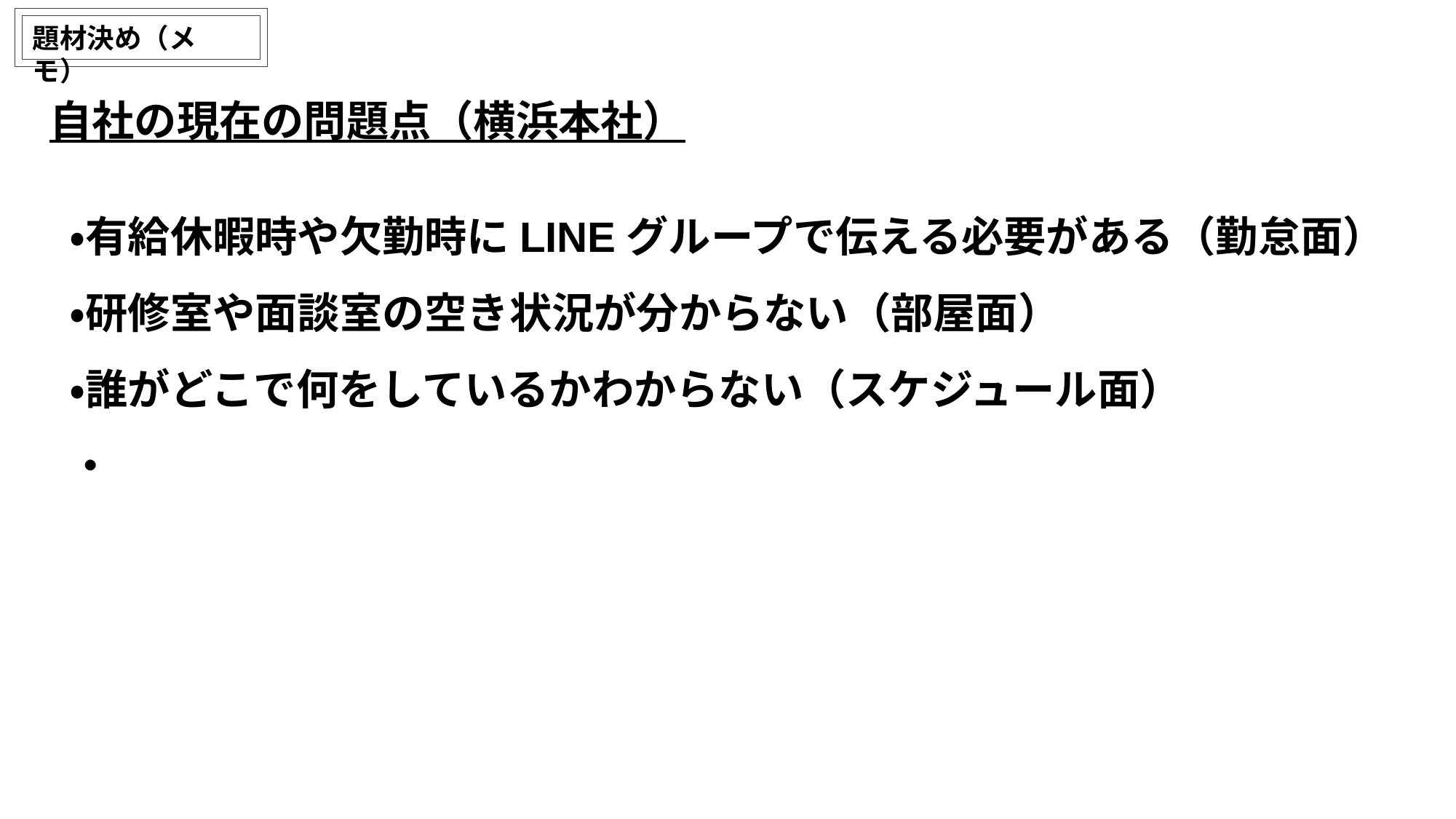

題材決め（メモ）
自社の現在の問題点（横浜本社）
・有給休暇時や欠勤時にLINEグループで伝える必要がある（勤怠面）
・研修室や面談室の空き状況が分からない（部屋面）
・誰がどこで何をしているかわからない（スケジュール面）
・